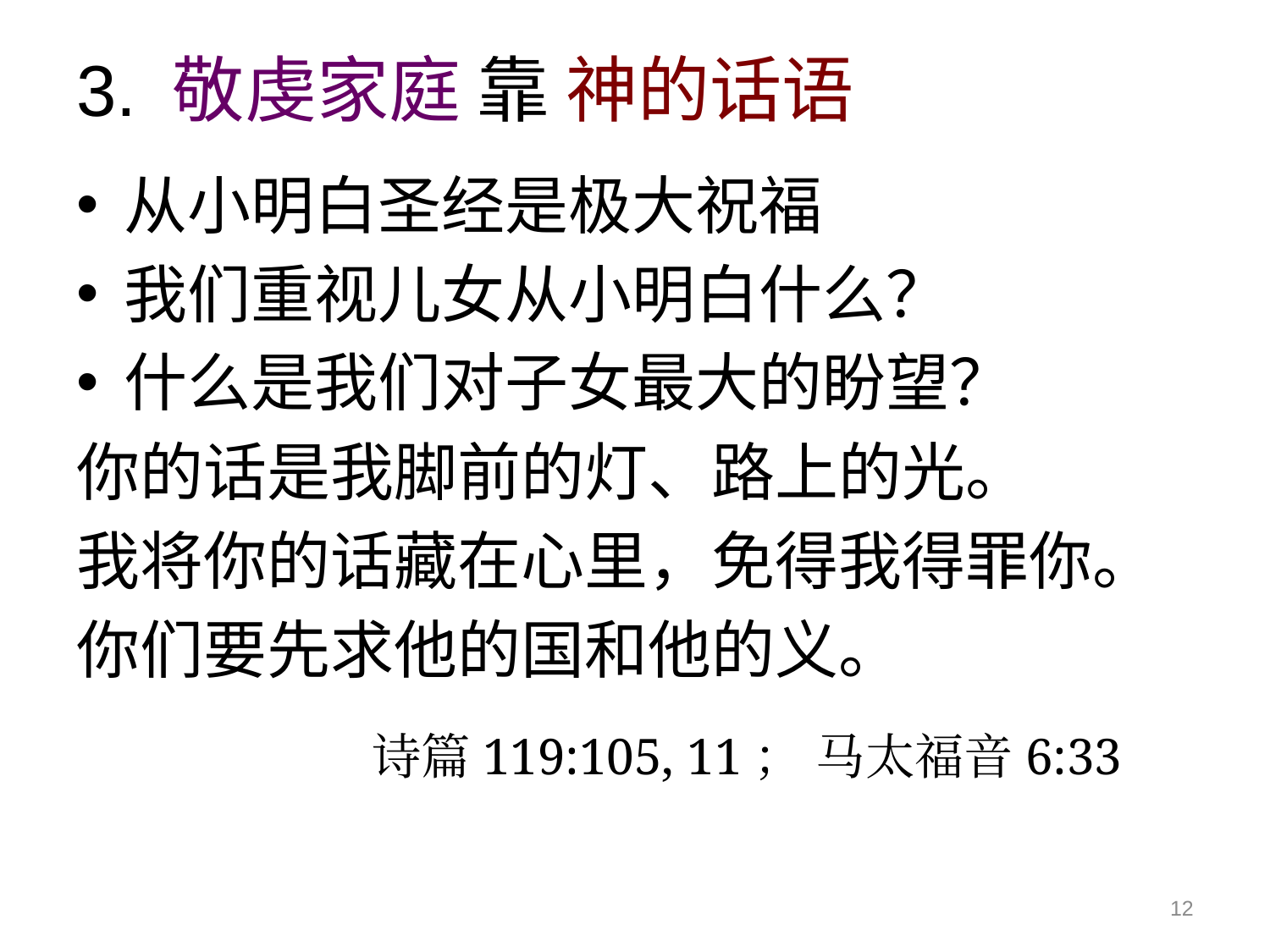

# 3. 敬虔家庭 靠 神的话语
从小明白圣经是极大祝福
我们重视儿女从小明白什么？
什么是我们对子女最大的盼望？
你的话是我脚前的灯、路上的光。
我将你的话藏在心里，免得我得罪你。
你们要先求他的国和他的义。

诗篇119:105, 11； 马太福音6:33
12